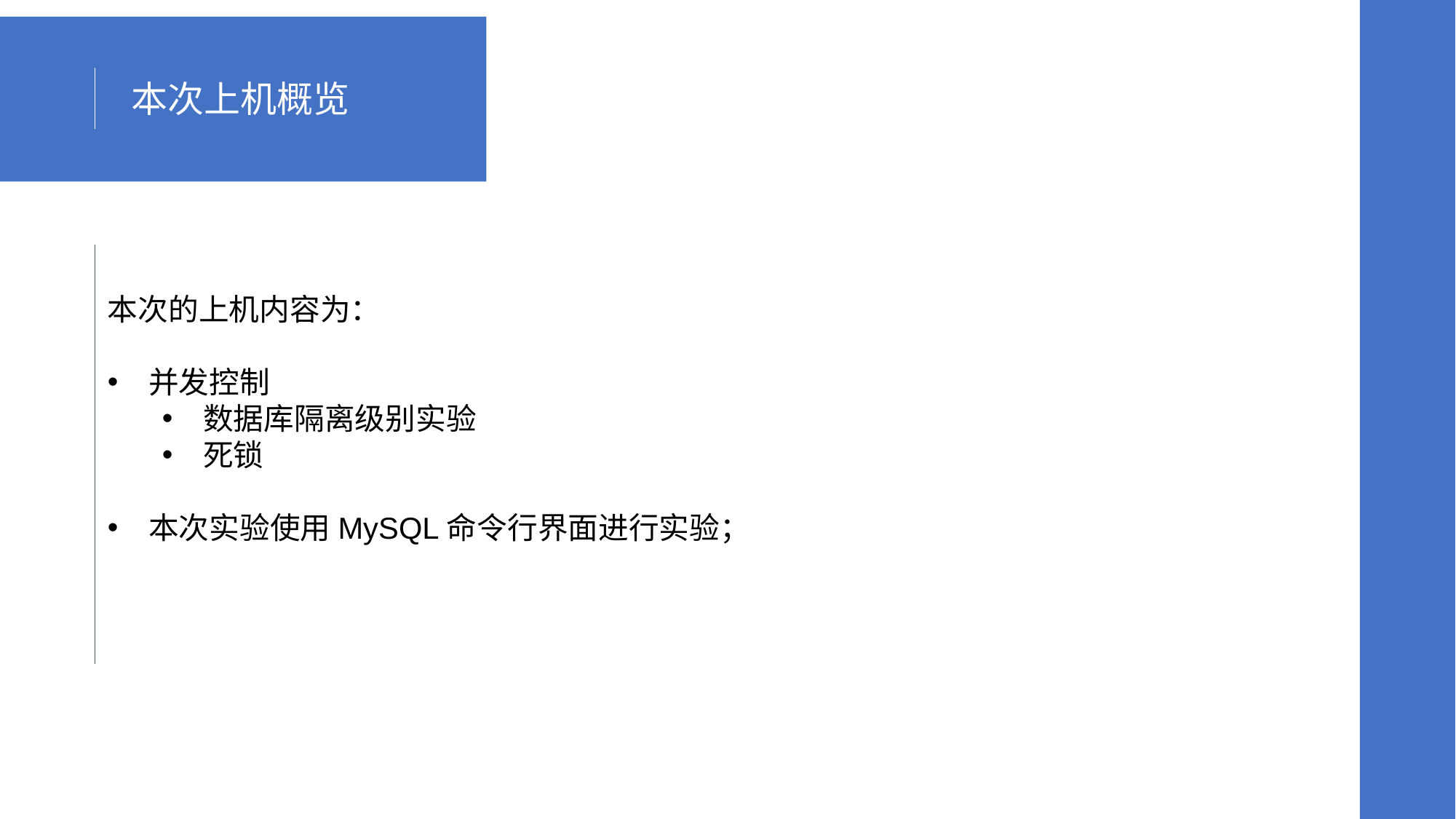

本次上机概览
本次的上机内容为：

并发控制
数据库隔离级别实验
死锁

本次实验使用MySQL命令行界面进行实验；